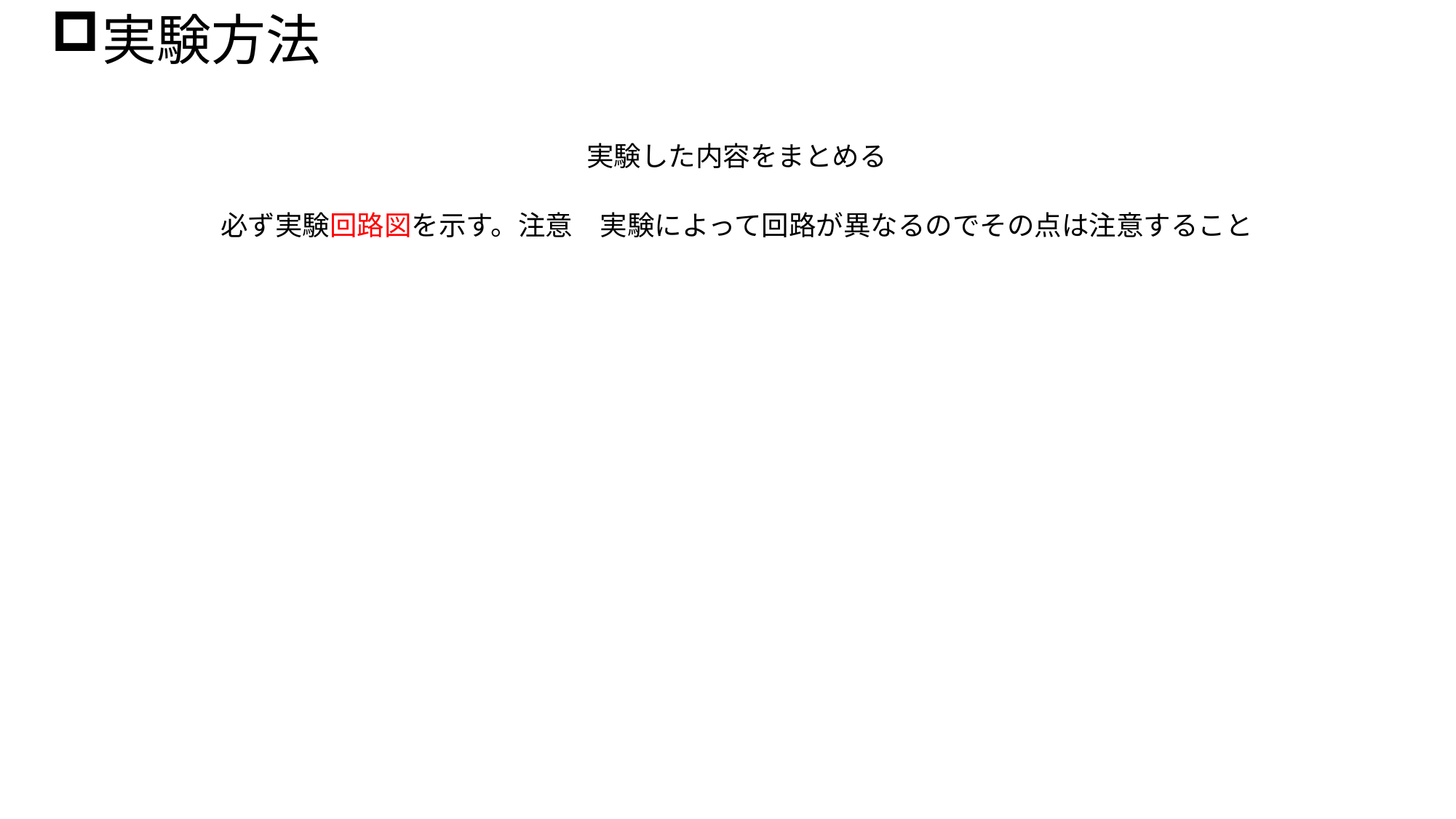

実験方法
実験した内容をまとめる
必ず実験回路図を示す。注意　実験によって回路が異なるのでその点は注意すること